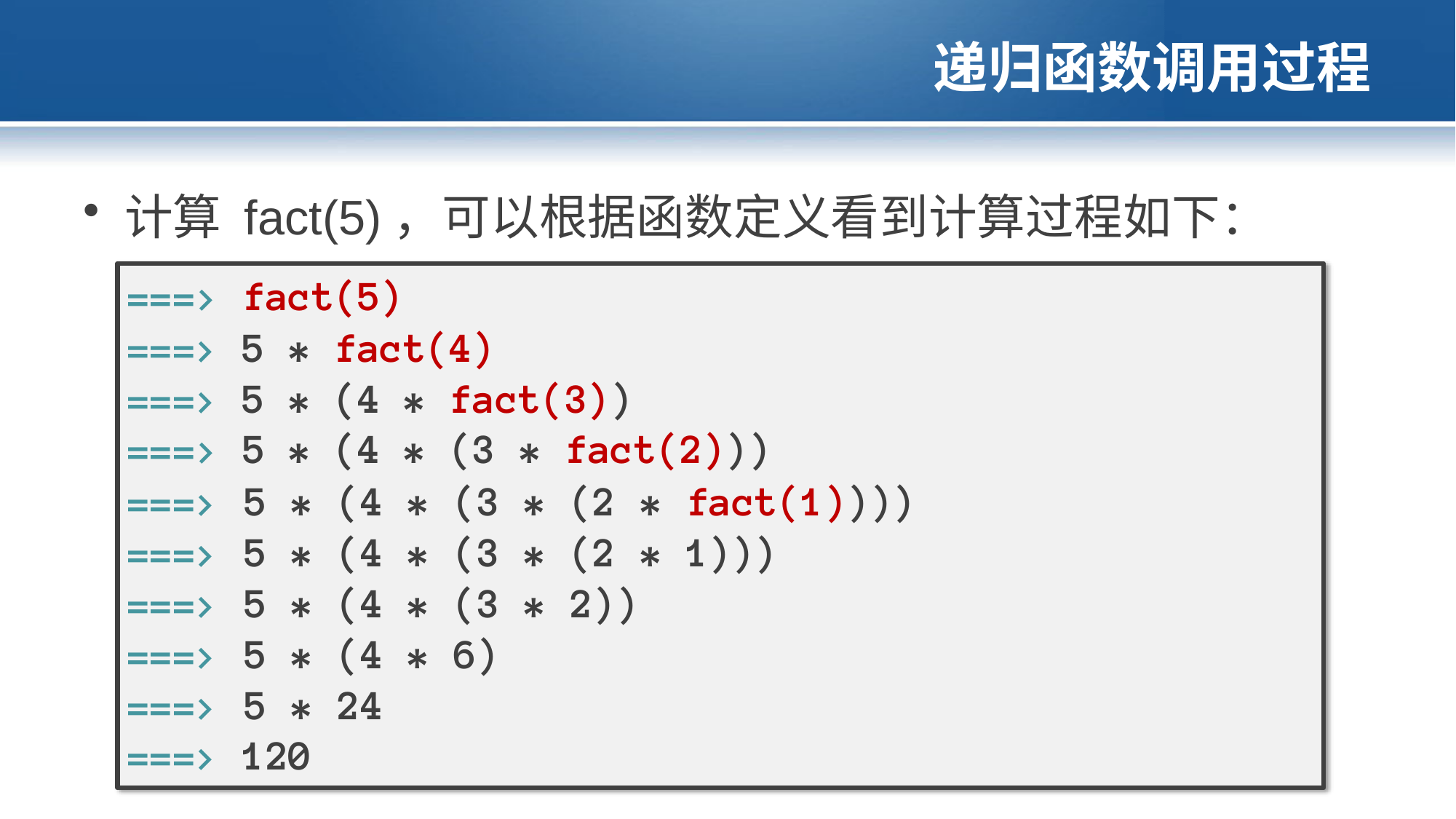

# 递归函数调用过程
计算 fact(5)，可以根据函数定义看到计算过程如下：
===> fact(5)
===> 5 * fact(4)
===> 5 * (4 * fact(3))
===> 5 * (4 * (3 * fact(2)))

| ===> | 5 | \* | (4 | \* | (3 | \* | (2 | \* fact(1)))) |
| --- | --- | --- | --- | --- | --- | --- | --- | --- |
| ===> | 5 | \* | (4 | \* | (3 | \* | (2 | \* 1))) |
| ===> | 5 | \* | (4 | \* | (3 | \* | 2)) |  |
| ===> | 5 | \* | (4 | \* | 6) |  |  |  |
| ===> | 5 | \* | 24 |  |  |  |  |  |
===> 120